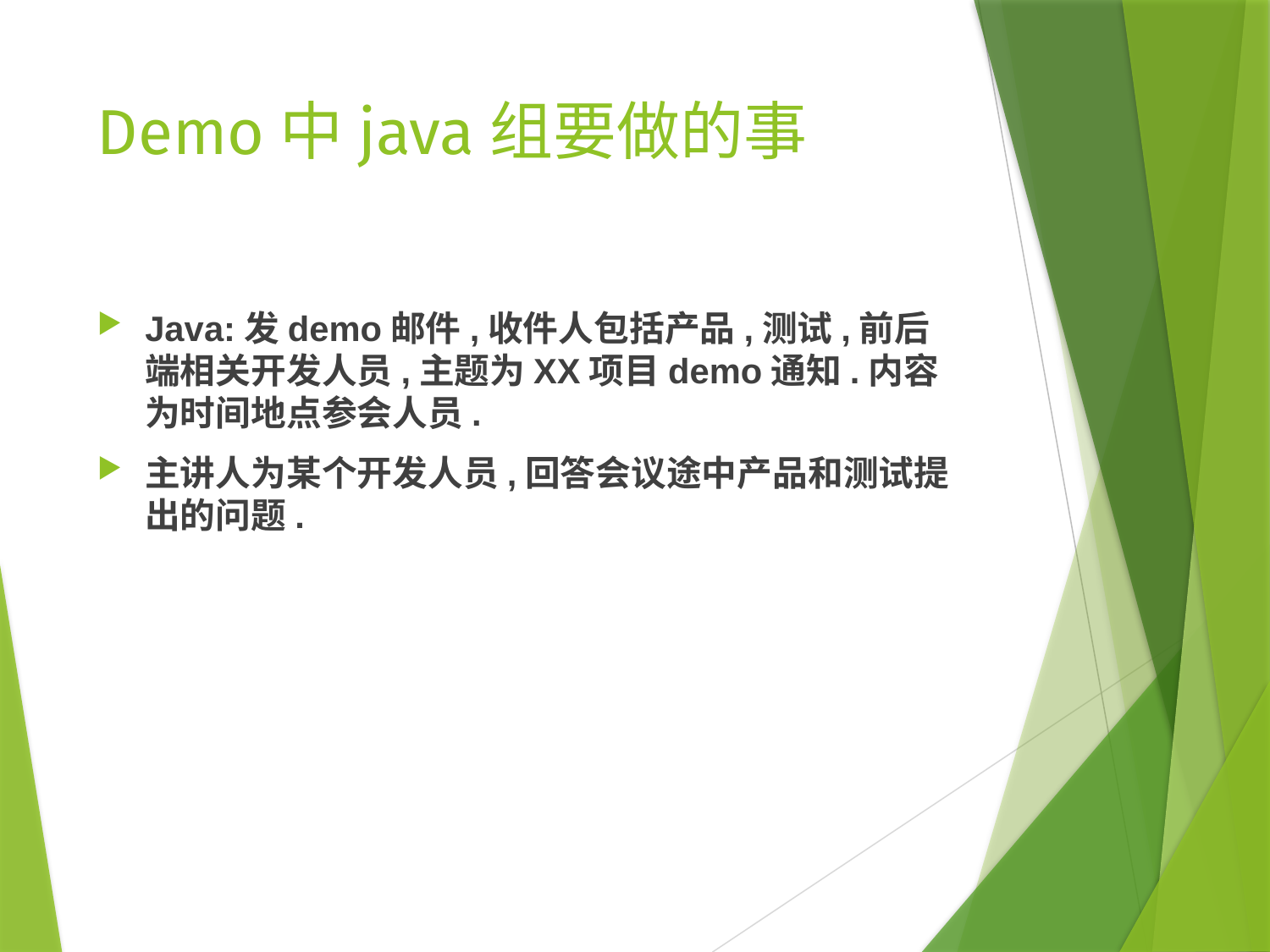

# Demo中java组要做的事
Java:发demo邮件,收件人包括产品,测试,前后端相关开发人员,主题为XX项目demo通知.内容为时间地点参会人员.
主讲人为某个开发人员,回答会议途中产品和测试提出的问题.